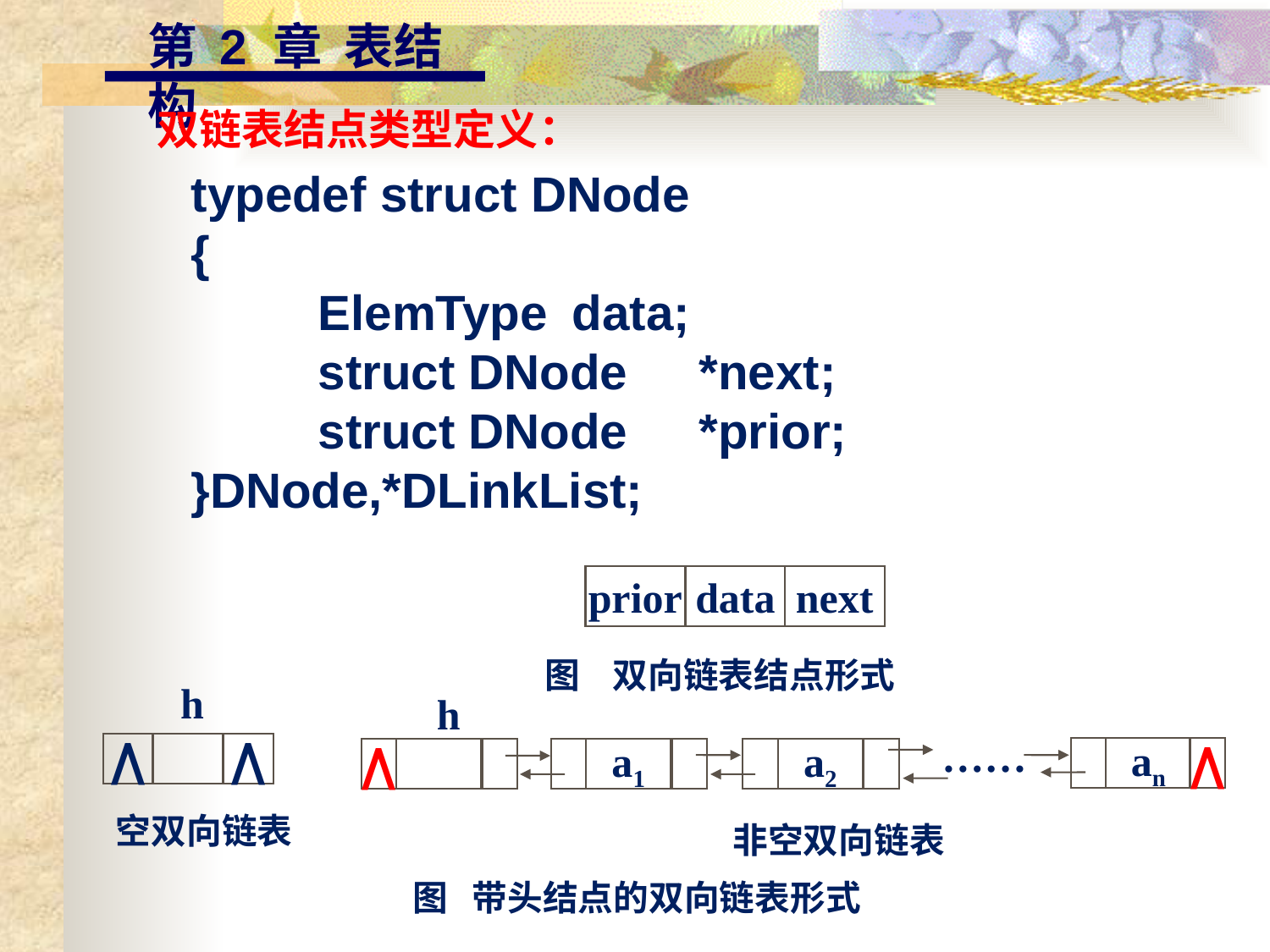

第 2 章  表结构

双链表结点类型定义：
typedef struct DNode
{
	ElemType 	data;
	struct DNode 	*next;
	struct DNode 	*prior;
}DNode,*DLinkList;

prior
data
next
图    双向链表结点形式
h
⋀
⋀

空双向链表
h
⋀

an
⋀

a1

a2

非空双向链表
……
图   带头结点的双向链表形式